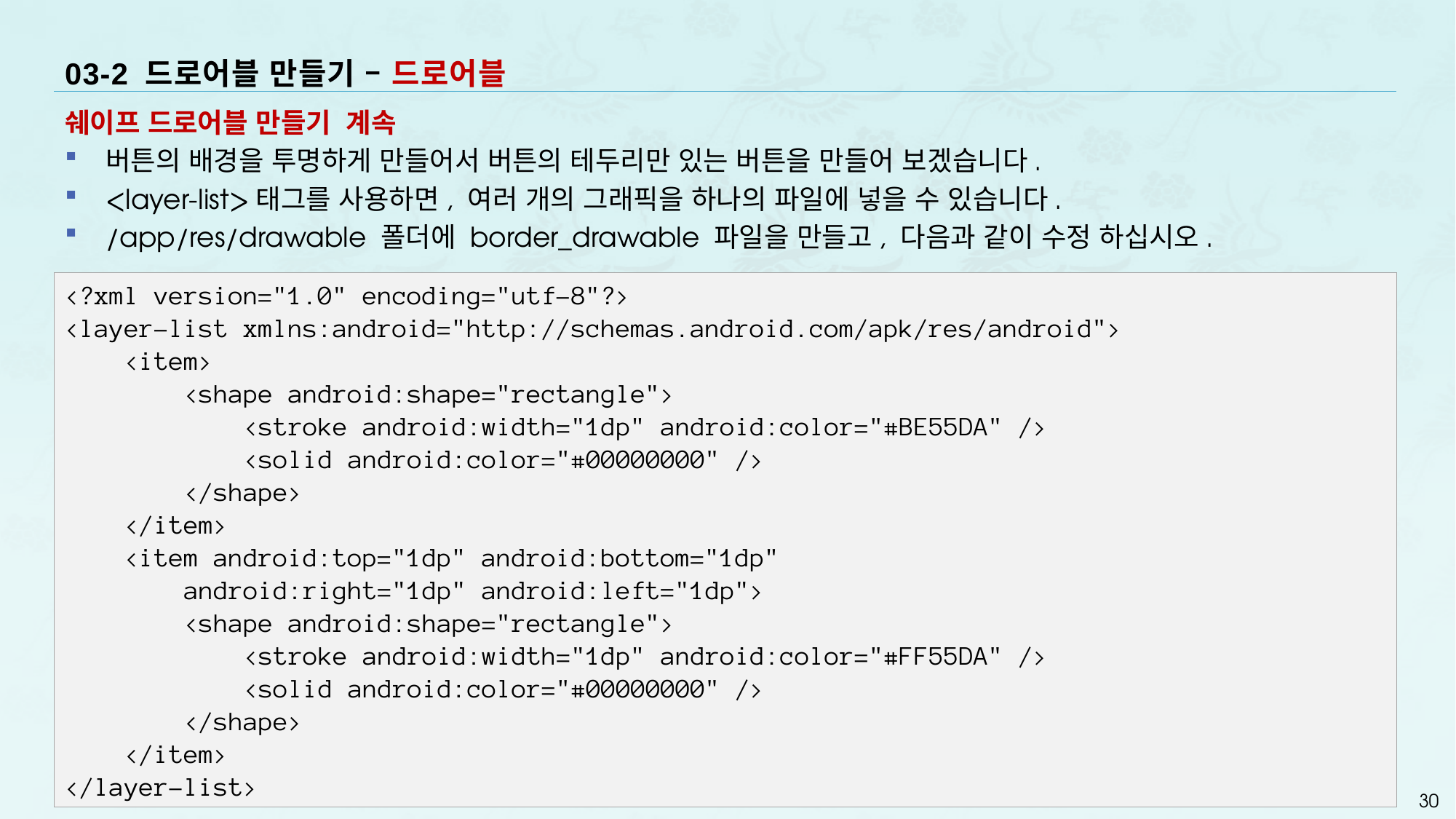

# 03-2 드로어블 만들기 – 드로어블
쉐이프 드로어블 만들기  계속
버튼의 배경을 투명하게 만들어서 버튼의 테두리만 있는 버튼을 만들어 보겠습니다.
<layer-list>태그를 사용하면, 여러 개의 그래픽을 하나의 파일에 넣을 수 있습니다.
/app/res/drawable 폴더에 border_drawable 파일을 만들고, 다음과 같이 수정 하십시오.

<?xml version="1.0" encoding="utf-8"?>
<layer-list xmlns:android="http://schemas.android.com/apk/res/android">
    <item>
        <shape android:shape="rectangle">
            <stroke android:width="1dp" android:color="#BE55DA" />
            <solid android:color="#00000000" />
        </shape>
    </item>
    <item android:top="1dp" android:bottom="1dp"
        android:right="1dp" android:left="1dp">
        <shape android:shape="rectangle">
            <stroke android:width="1dp" android:color="#FF55DA" />
            <solid android:color="#00000000" />
        </shape>
    </item>
</layer-list>
30